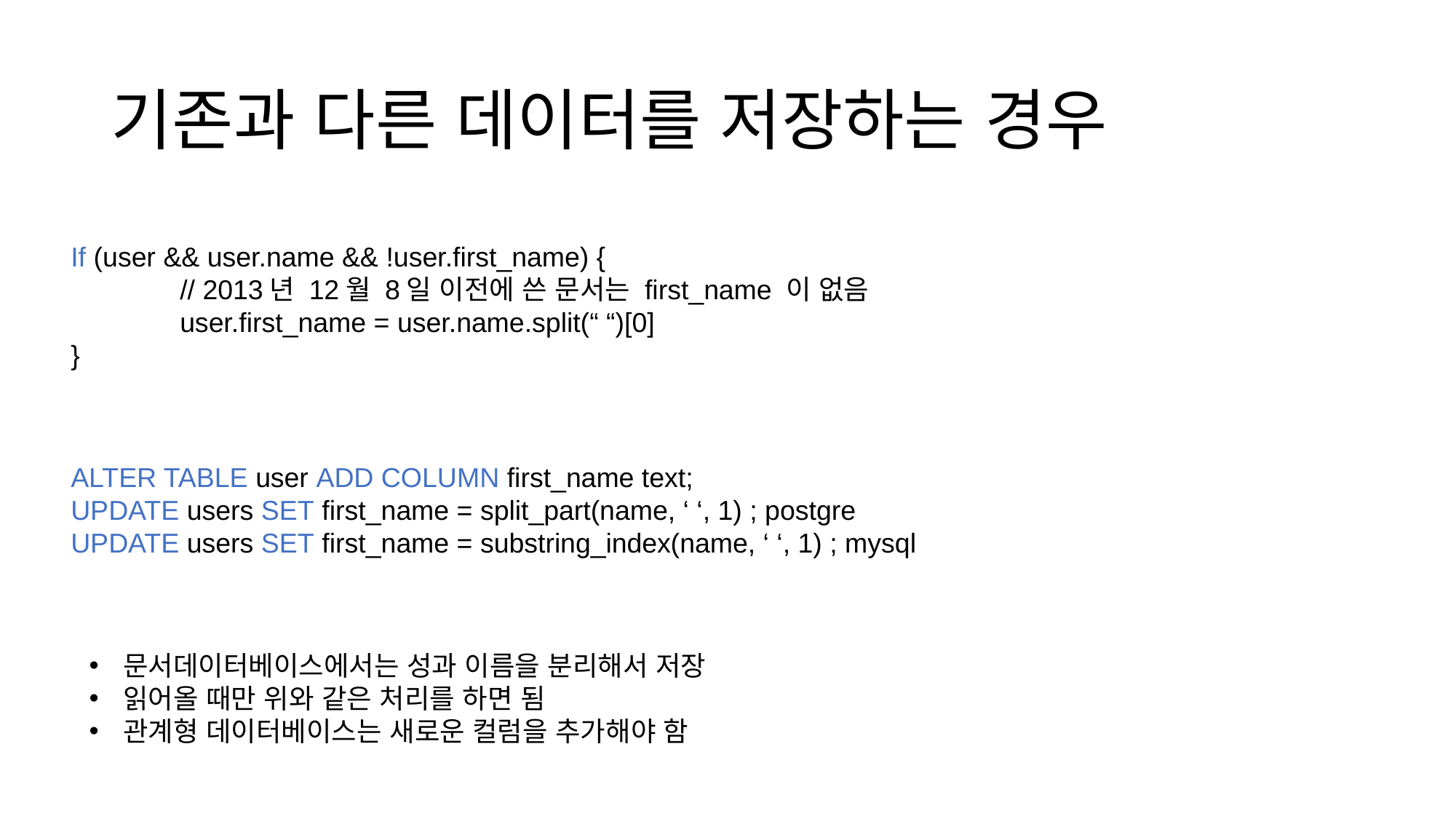

# 기존과 다른 데이터를 저장하는 경우
If (user && user.name && !user.first_name) {
	// 2013년 12월 8일 이전에 쓴 문서는 first_name 이 없음
	user.first_name = user.name.split(“ “)[0]
}
ALTER TABLE user ADD COLUMN first_name text;
UPDATE users SET first_name = split_part(name, ‘ ‘, 1) ; postgre
UPDATE users SET first_name = substring_index(name, ‘ ‘, 1) ; mysql
문서데이터베이스에서는 성과 이름을 분리해서 저장
읽어올 때만 위와 같은 처리를 하면 됨
관계형 데이터베이스는 새로운 컬럼을 추가해야 함